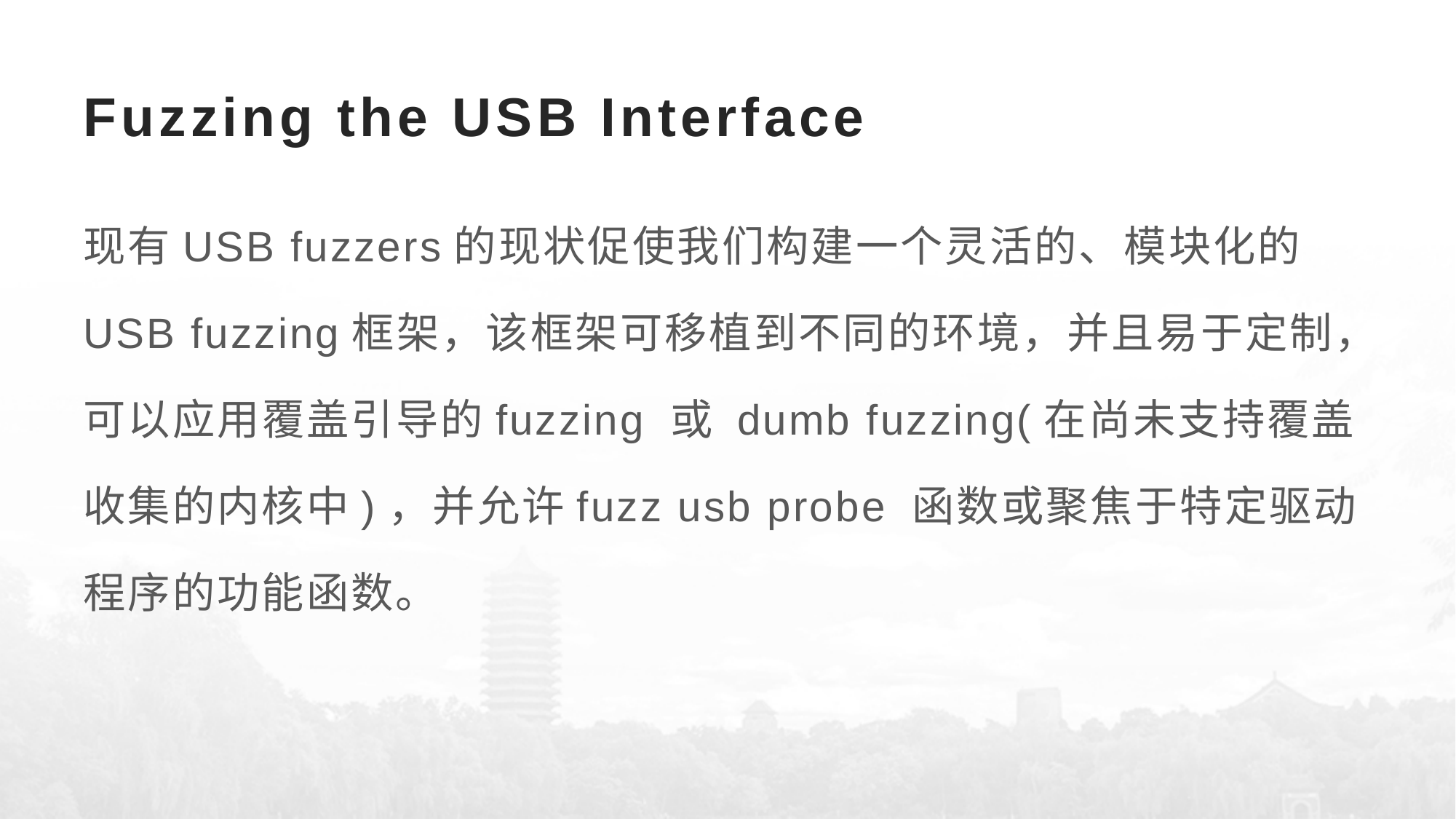

# Fuzzing the USB Interface
现有USB fuzzers的现状促使我们构建一个灵活的、模块化的USB fuzzing框架，该框架可移植到不同的环境，并且易于定制，可以应用覆盖引导的fuzzing 或 dumb fuzzing(在尚未支持覆盖收集的内核中)，并允许fuzz usb probe 函数或聚焦于特定驱动程序的功能函数。